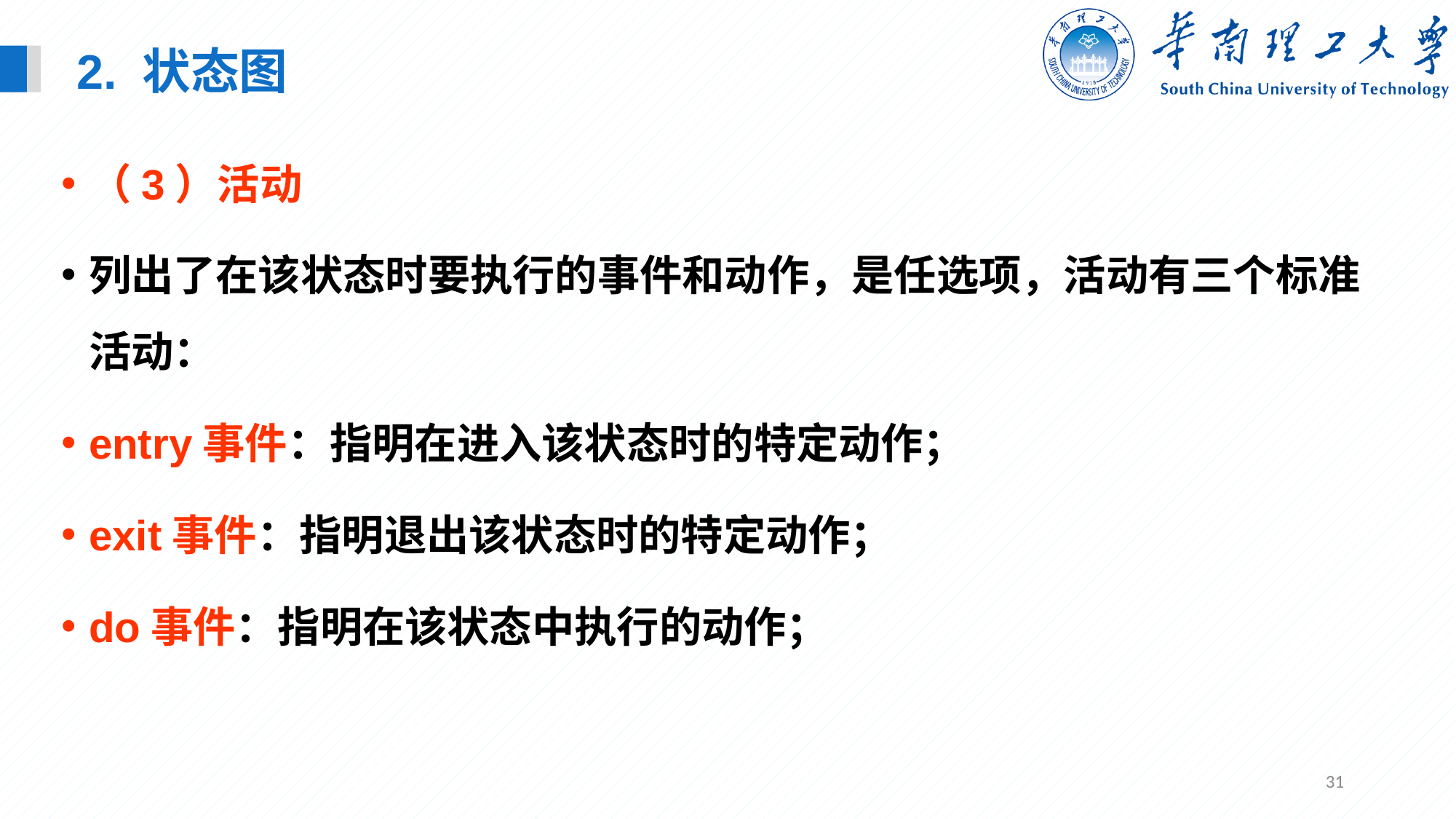

2. 状态图
（3）活动
列出了在该状态时要执行的事件和动作，是任选项，活动有三个标准活动：
entry事件：指明在进入该状态时的特定动作；
exit事件：指明退出该状态时的特定动作；
do事件：指明在该状态中执行的动作；
31